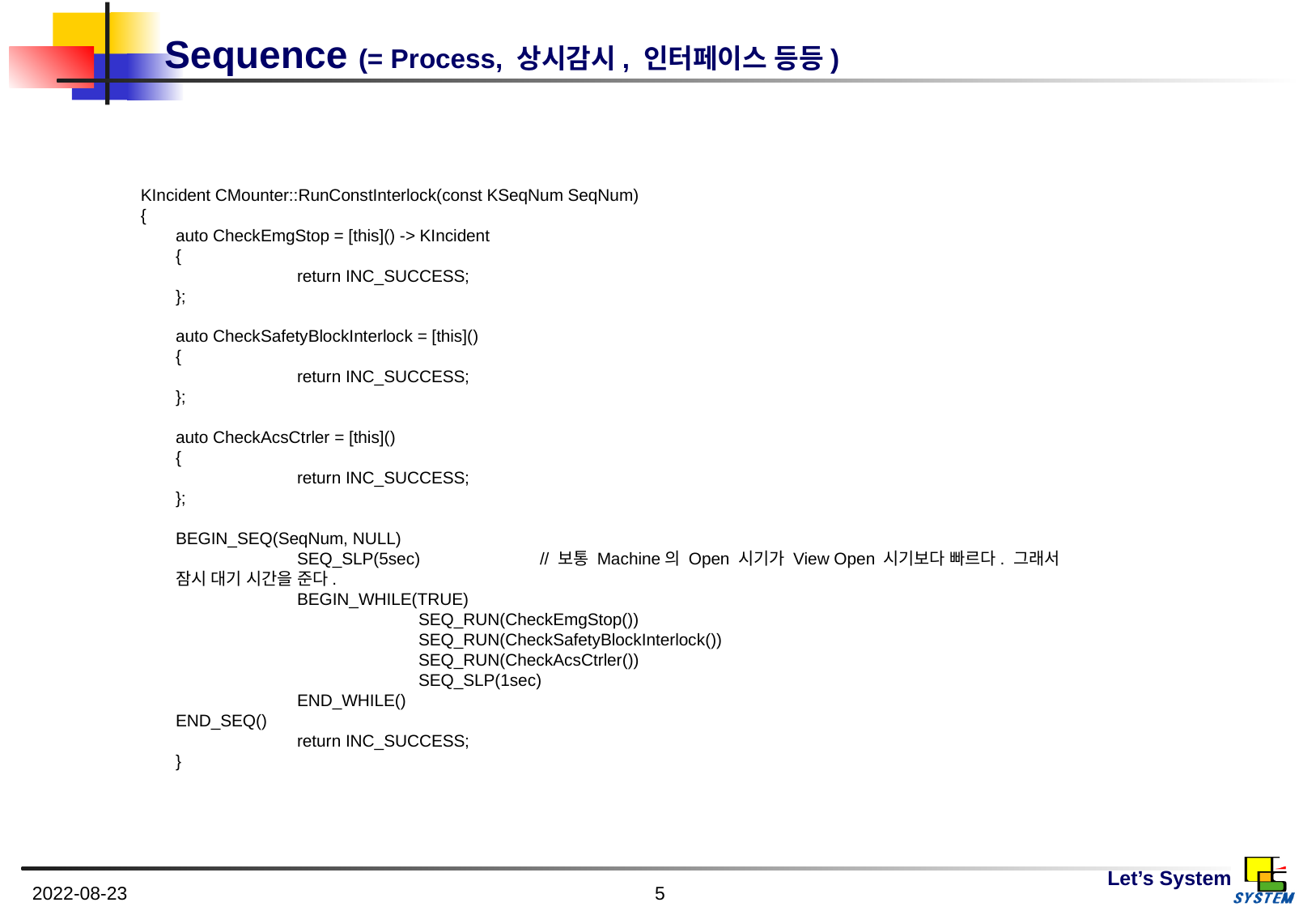

# Sequence (= Process, 상시감시, 인터페이스 등등)
KIncident CMounter::RunConstInterlock(const KSeqNum SeqNum)
{
auto CheckEmgStop = [this]() -> KIncident
{
	return INC_SUCCESS;
};

auto CheckSafetyBlockInterlock = [this]()
{
	return INC_SUCCESS;
};

auto CheckAcsCtrler = [this]()
{
	return INC_SUCCESS;
};

BEGIN_SEQ(SeqNum, NULL)
	SEQ_SLP(5sec)	// 보통 Machine의 Open 시기가 View Open 시기보다 빠르다. 그래서 잠시 대기 시간을 준다.
	BEGIN_WHILE(TRUE)
		SEQ_RUN(CheckEmgStop())
		SEQ_RUN(CheckSafetyBlockInterlock())
		SEQ_RUN(CheckAcsCtrler())
		SEQ_SLP(1sec)
	END_WHILE()
END_SEQ()
	return INC_SUCCESS;
}
2022-08-23
5